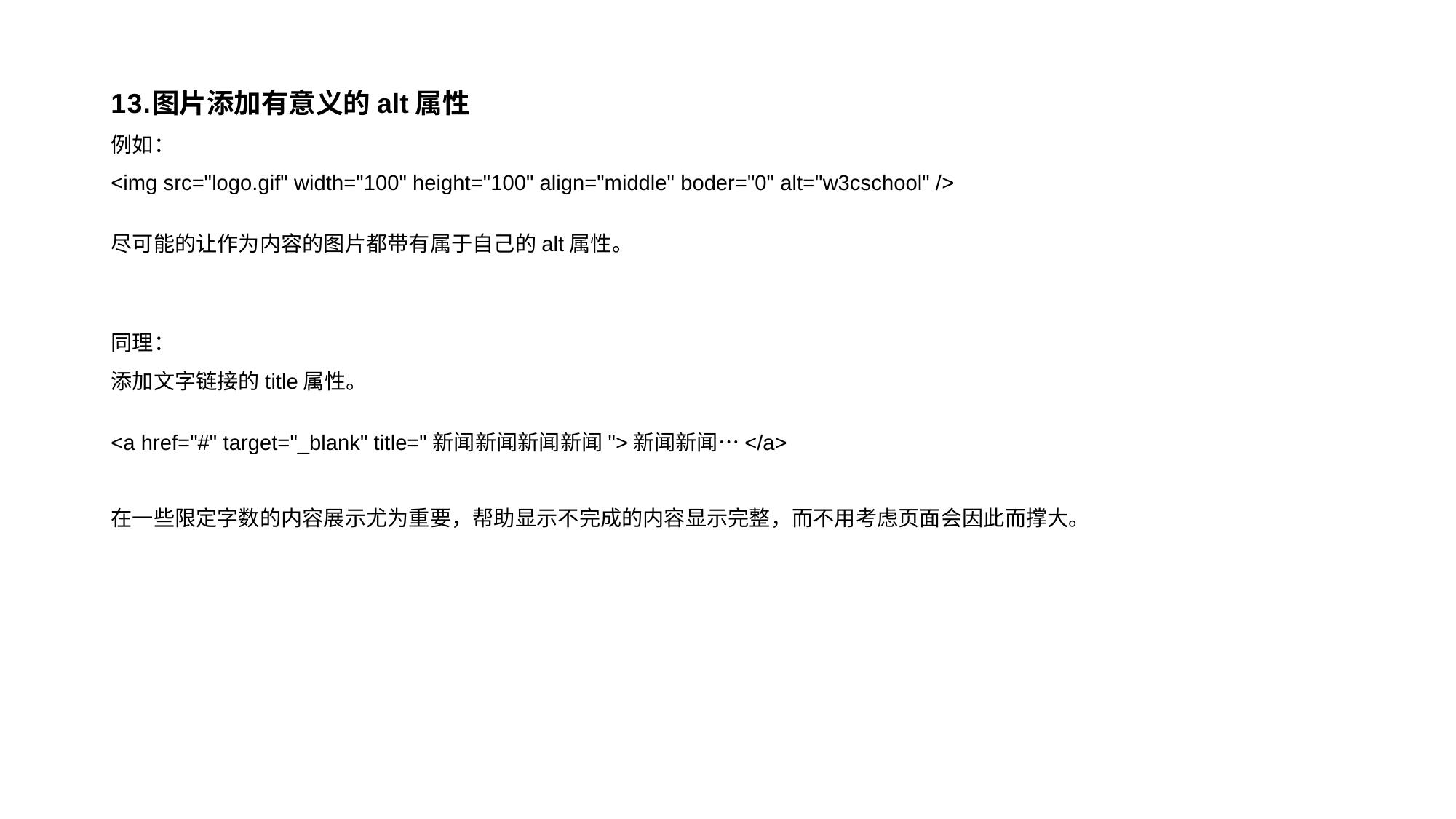

图片添加有意义的alt属性
例如：
<img src="logo.gif" width="100" height="100" align="middle" boder="0" alt="w3cschool" />
尽可能的让作为内容的图片都带有属于自己的alt属性。

同理：
添加文字链接的title属性。
<a href="#" target="_blank" title="新闻新闻新闻新闻">新闻新闻…</a>

在一些限定字数的内容展示尤为重要，帮助显示不完成的内容显示完整，而不用考虑页面会因此而撑大。